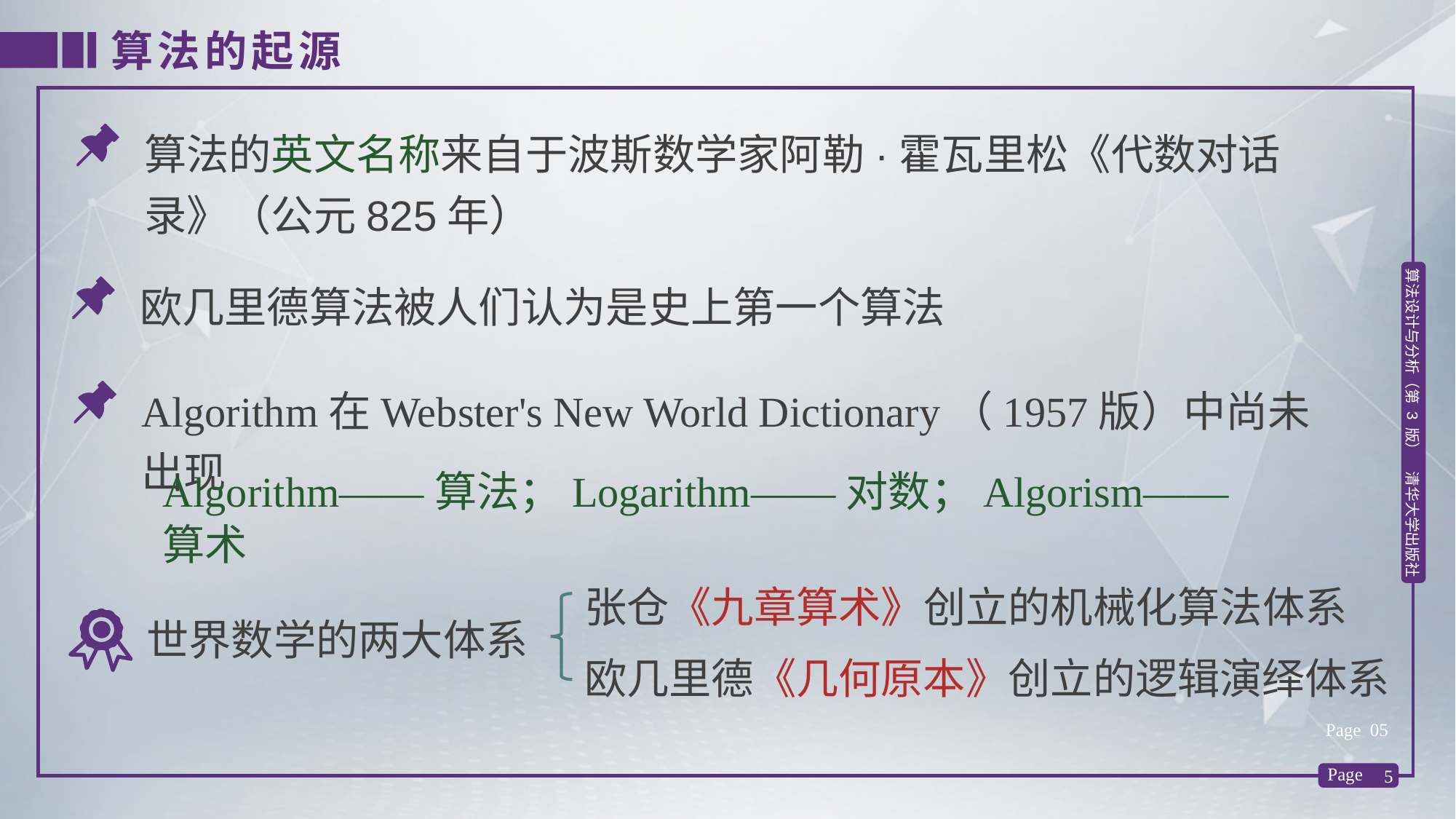

算法的起源
算法的英文名称来自于波斯数学家阿勒·霍瓦里松《代数对话录》（公元825年）

欧几里德算法被人们认为是史上第一个算法

Algorithm在Webster's New World Dictionary（1957版）中尚未出现

Algorithm——算法；Logarithm——对数；Algorism——算术
张仓《九章算术》创立的机械化算法体系

世界数学的两大体系

欧几里德《几何原本》创立的逻辑演绎体系
Page  05